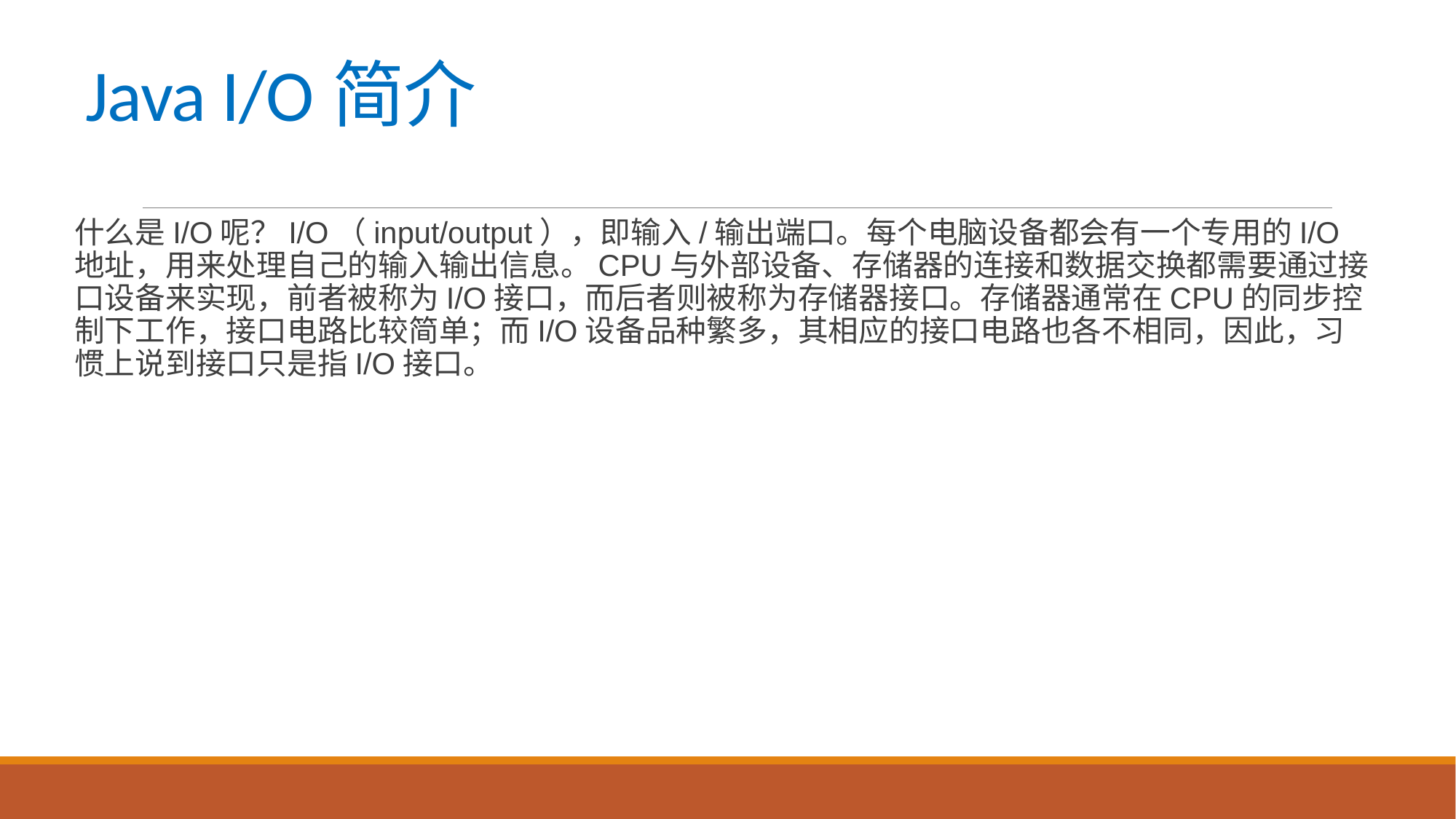

# Java I/O简介
什么是I/O呢？I/O（input/output），即输入/输出端口。每个电脑设备都会有一个专用的I/O地址，用来处理自己的输入输出信息。CPU与外部设备、存储器的连接和数据交换都需要通过接口设备来实现，前者被称为I/O接口，而后者则被称为存储器接口。存储器通常在CPU的同步控制下工作，接口电路比较简单；而I/O设备品种繁多，其相应的接口电路也各不相同，因此，习惯上说到接口只是指I/O接口。